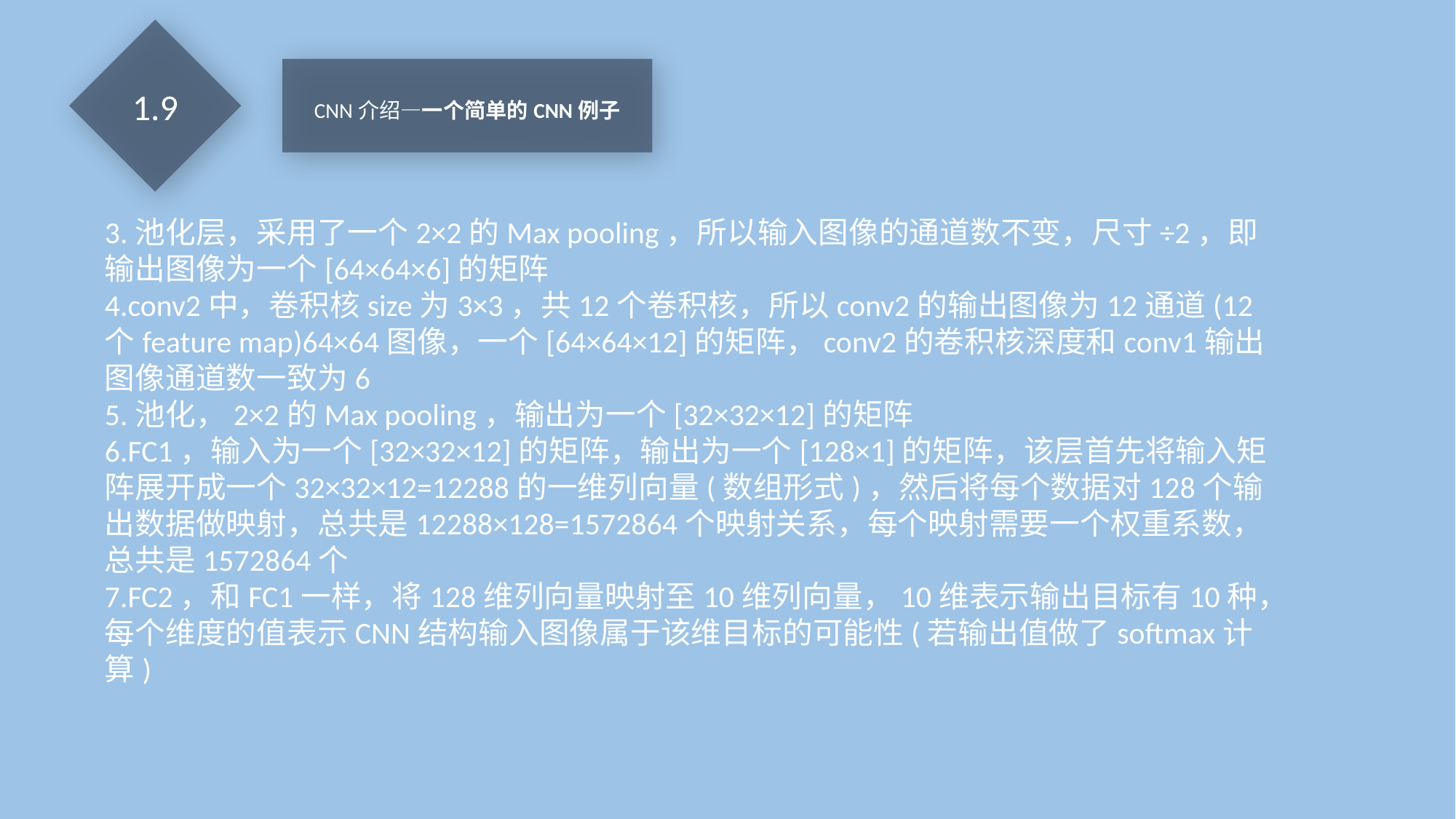

1.9
CNN介绍—一个简单的CNN例子
3.池化层，采用了一个2×2的Max pooling，所以输入图像的通道数不变，尺寸÷2，即输出图像为一个[64×64×6]的矩阵
4.conv2中，卷积核size为3×3，共12个卷积核，所以conv2的输出图像为12通道(12个feature map)64×64图像，一个[64×64×12]的矩阵，conv2的卷积核深度和conv1输出图像通道数一致为6
5.池化，2×2的Max pooling，输出为一个[32×32×12]的矩阵
6.FC1，输入为一个[32×32×12]的矩阵，输出为一个[128×1]的矩阵，该层首先将输入矩阵展开成一个32×32×12=12288的一维列向量(数组形式)，然后将每个数据对128个输出数据做映射，总共是12288×128=1572864个映射关系，每个映射需要一个权重系数，总共是1572864个
7.FC2，和FC1一样，将128维列向量映射至10维列向量，10维表示输出目标有10种，每个维度的值表示CNN结构输入图像属于该维目标的可能性(若输出值做了softmax计算)